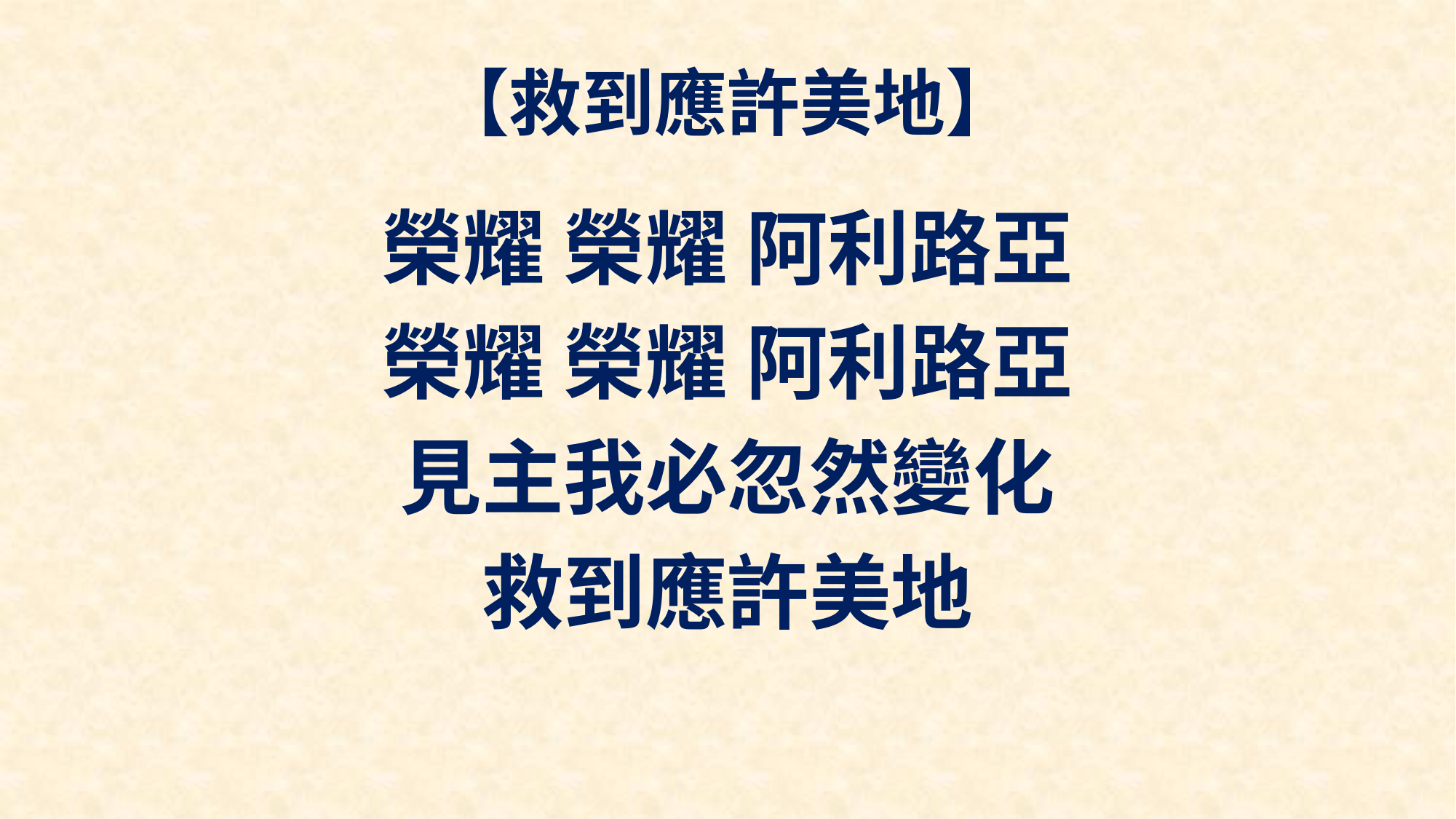

# 【救到應許美地】
榮耀 榮耀 阿利路亞
榮耀 榮耀 阿利路亞
見主我必忽然變化
救到應許美地